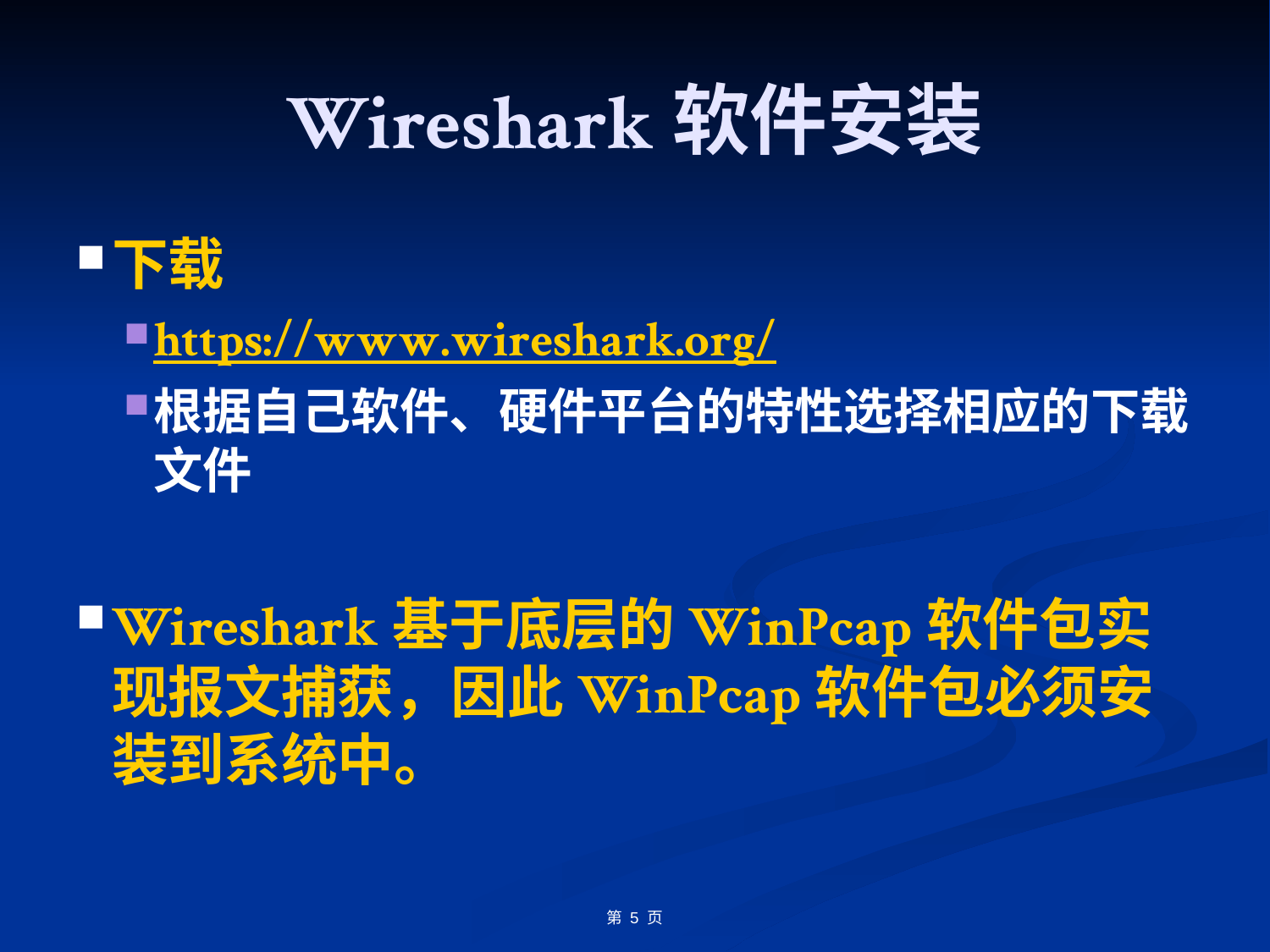

# Wireshark软件安装
下载
https://www.wireshark.org/
根据自己软件、硬件平台的特性选择相应的下载文件

Wireshark基于底层的WinPcap软件包实现报文捕获，因此WinPcap软件包必须安装到系统中。
第 5 页